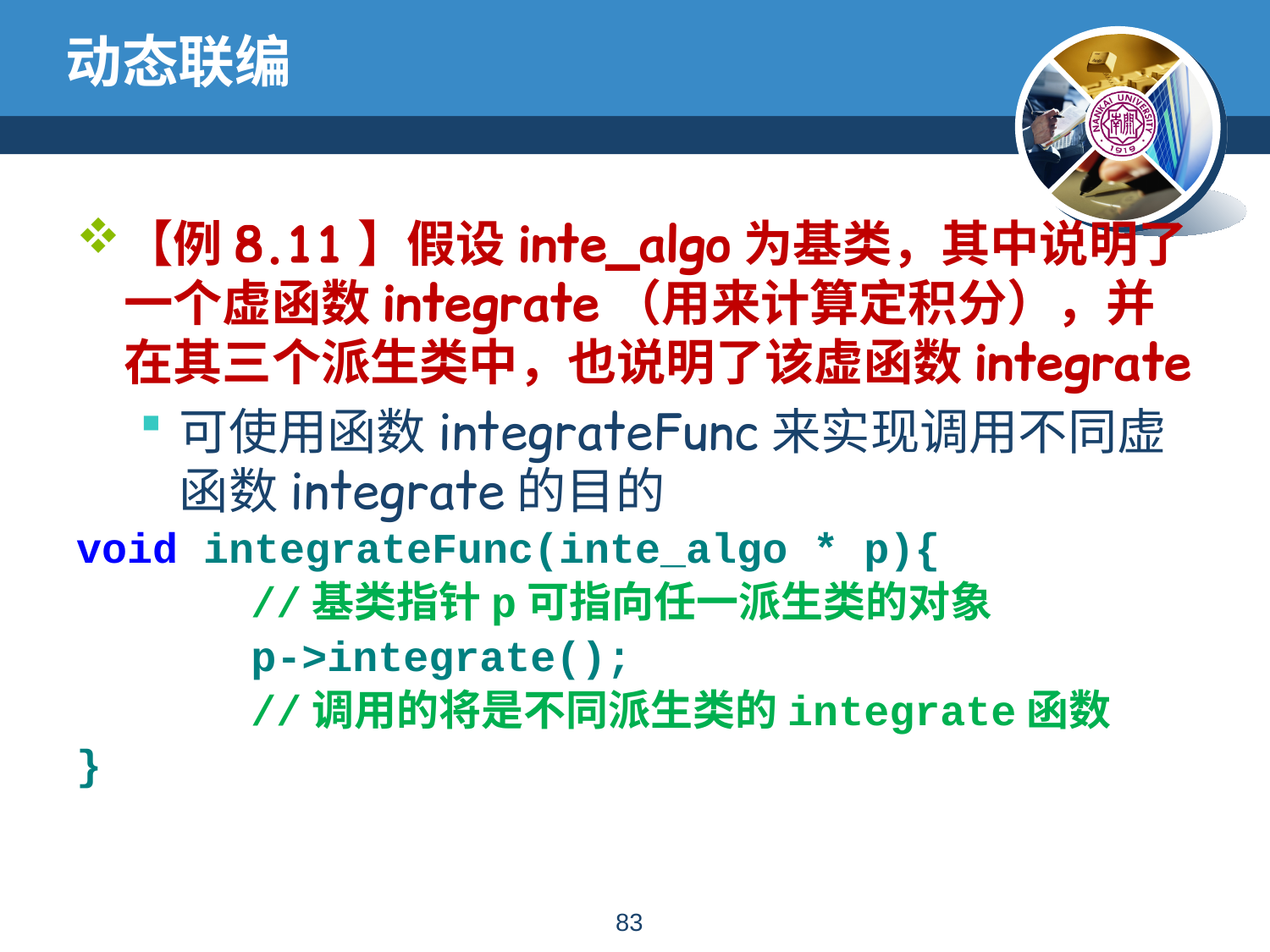

# 动态联编
【例8.11】假设inte_algo为基类，其中说明了一个虚函数integrate（用来计算定积分），并在其三个派生类中，也说明了该虚函数integrate
可使用函数integrateFunc来实现调用不同虚函数integrate的目的
void integrateFunc(inte_algo * p){
		//基类指针p可指向任一派生类的对象
		p->integrate();
		//调用的将是不同派生类的integrate函数
}

83